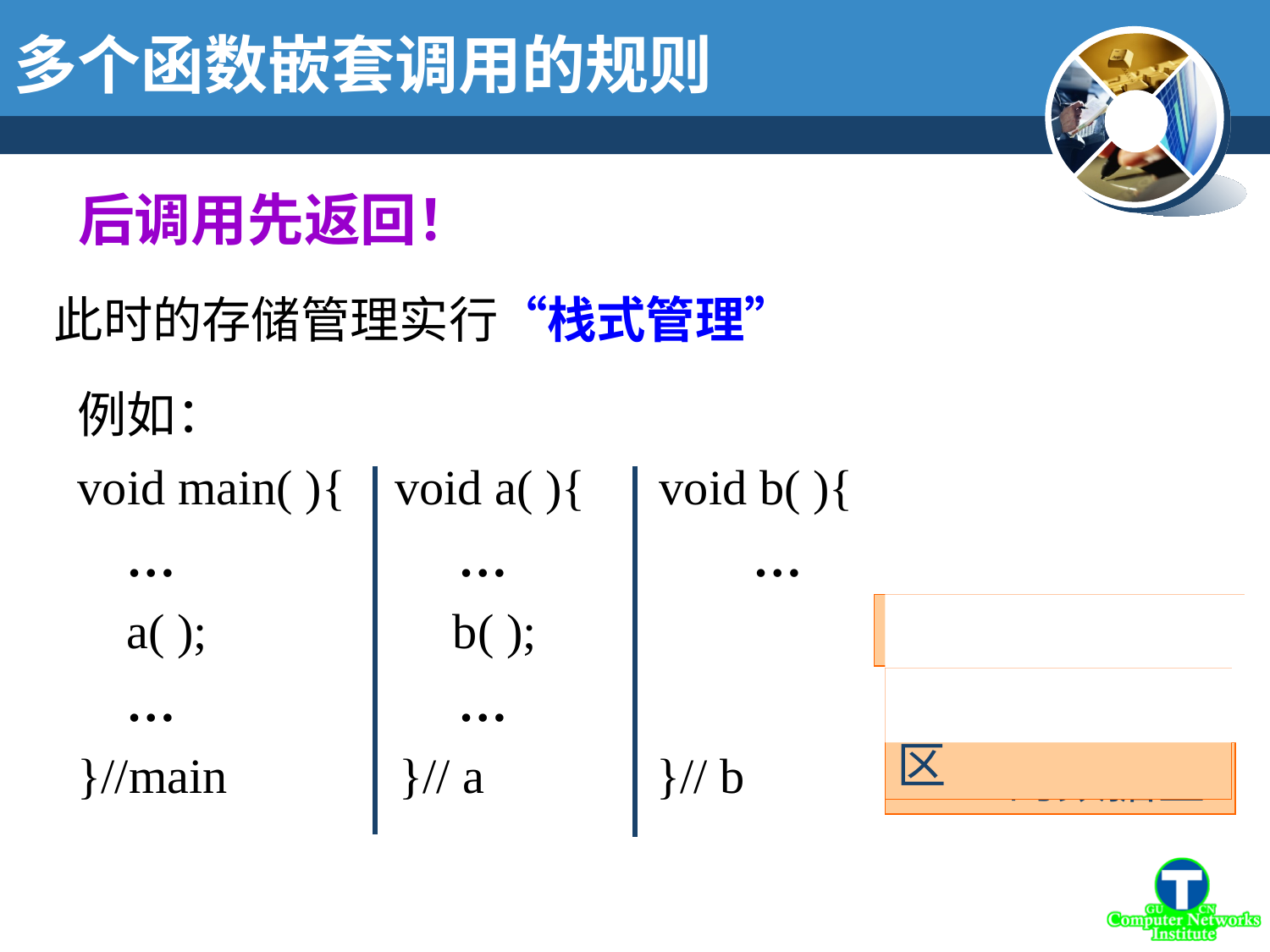

多个函数嵌套调用的规则
后调用先返回！
此时的存储管理实行“栈式管理”
例如：
void main( ){    void a( ){      void b( ){
    …                       …                    …
    a( );                    b( );
    …                       …
}//main              }// a              }// b
函数b的数据区

函数a的数据区

main的数据区